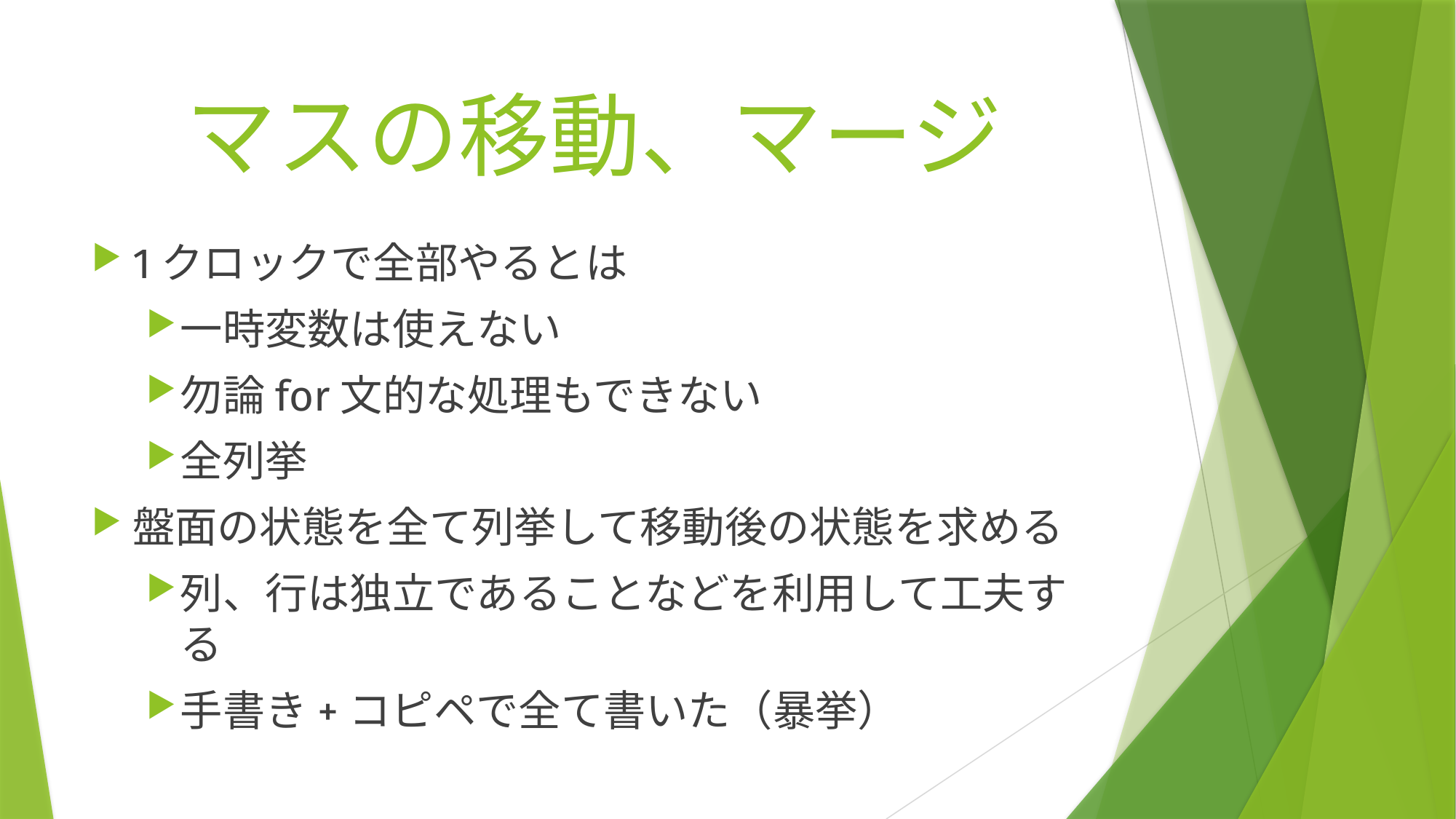

# マスの移動、マージ
1クロックで全部やるとは
一時変数は使えない
勿論for文的な処理もできない
全列挙
盤面の状態を全て列挙して移動後の状態を求める
列、行は独立であることなどを利用して工夫する
手書き+コピペで全て書いた（暴挙）